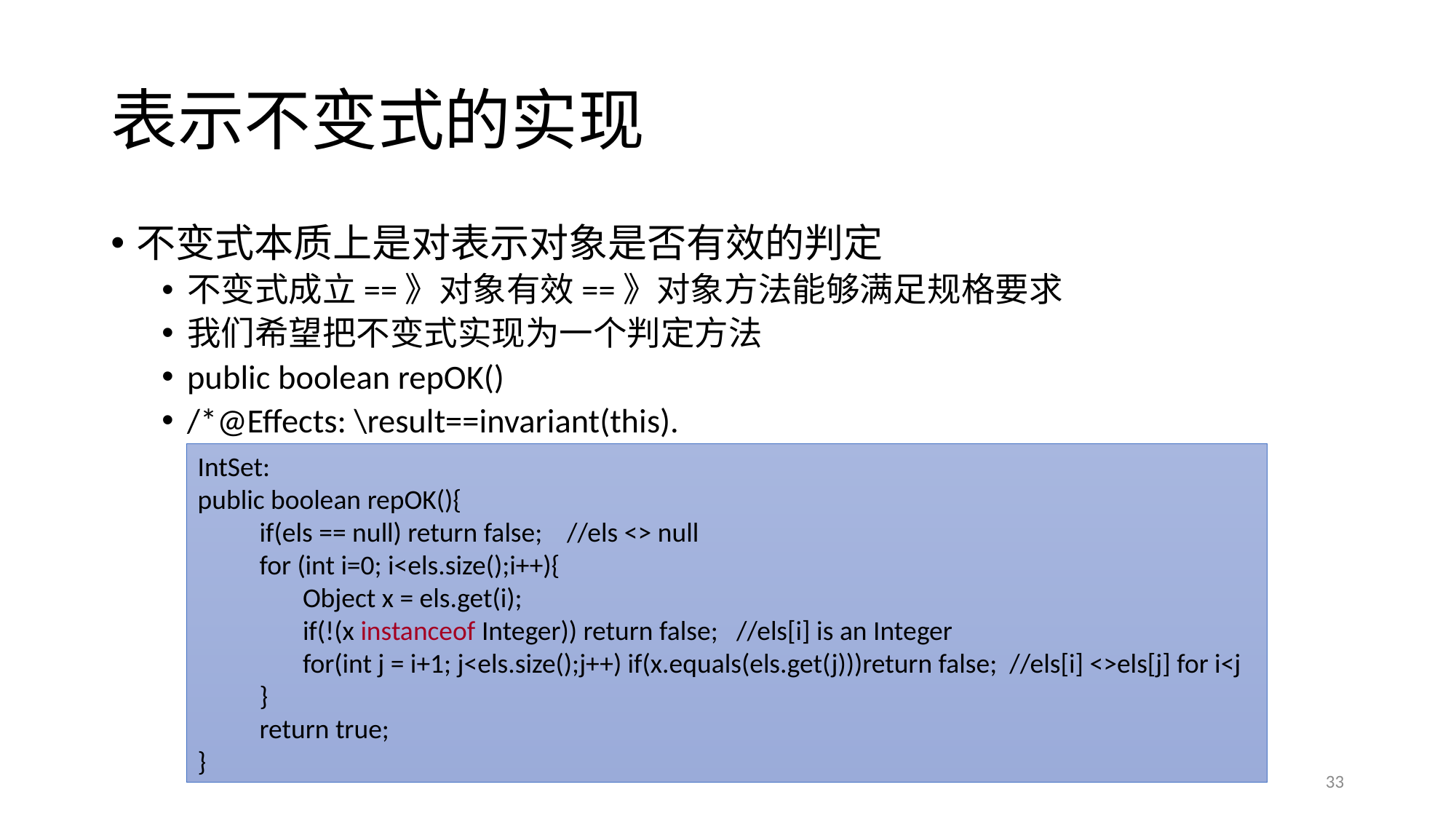

# 表示不变式的实现
不变式本质上是对表示对象是否有效的判定
不变式成立==》对象有效==》对象方法能够满足规格要求
我们希望把不变式实现为一个判定方法
public boolean repOK()
/*@Effects: \result==invariant(this).

IntSet:
public boolean repOK(){
          if(els == null) return false;    //els <> null
          for (int i=0; i<els.size();i++){
                 Object x = els.get(i);
                 if(!(x instanceof Integer)) return false;   //els[i] is an Integer
                 for(int j = i+1; j<els.size();j++) if(x.equals(els.get(j)))return false;  //els[i] <>els[j] for i<j
          }
          return true;
}
33